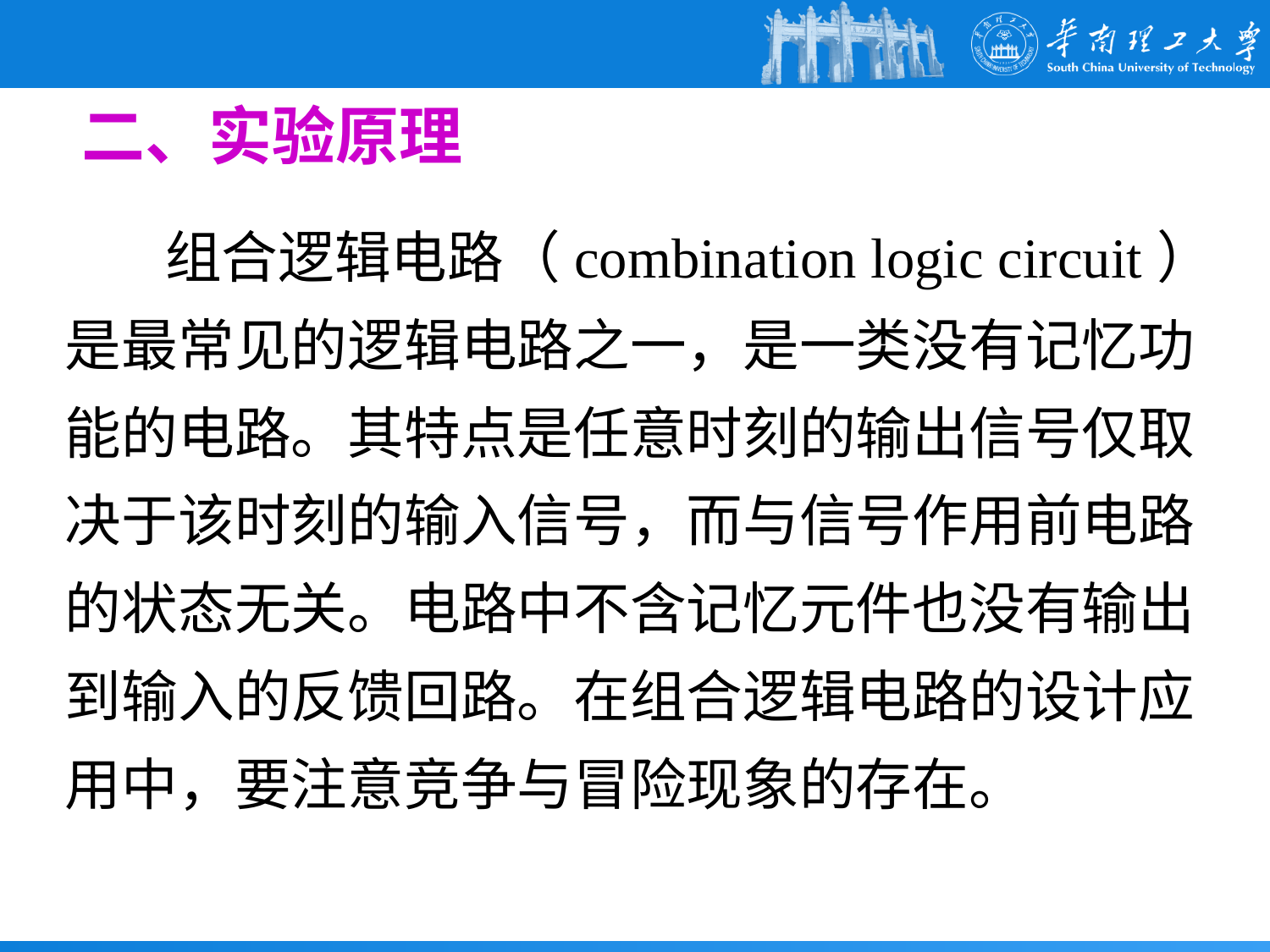

二、实验原理
组合逻辑电路（combination logic circuit）是最常见的逻辑电路之一，是一类没有记忆功能的电路。其特点是任意时刻的输出信号仅取决于该时刻的输入信号，而与信号作用前电路的状态无关。电路中不含记忆元件也没有输出到输入的反馈回路。在组合逻辑电路的设计应用中，要注意竞争与冒险现象的存在。